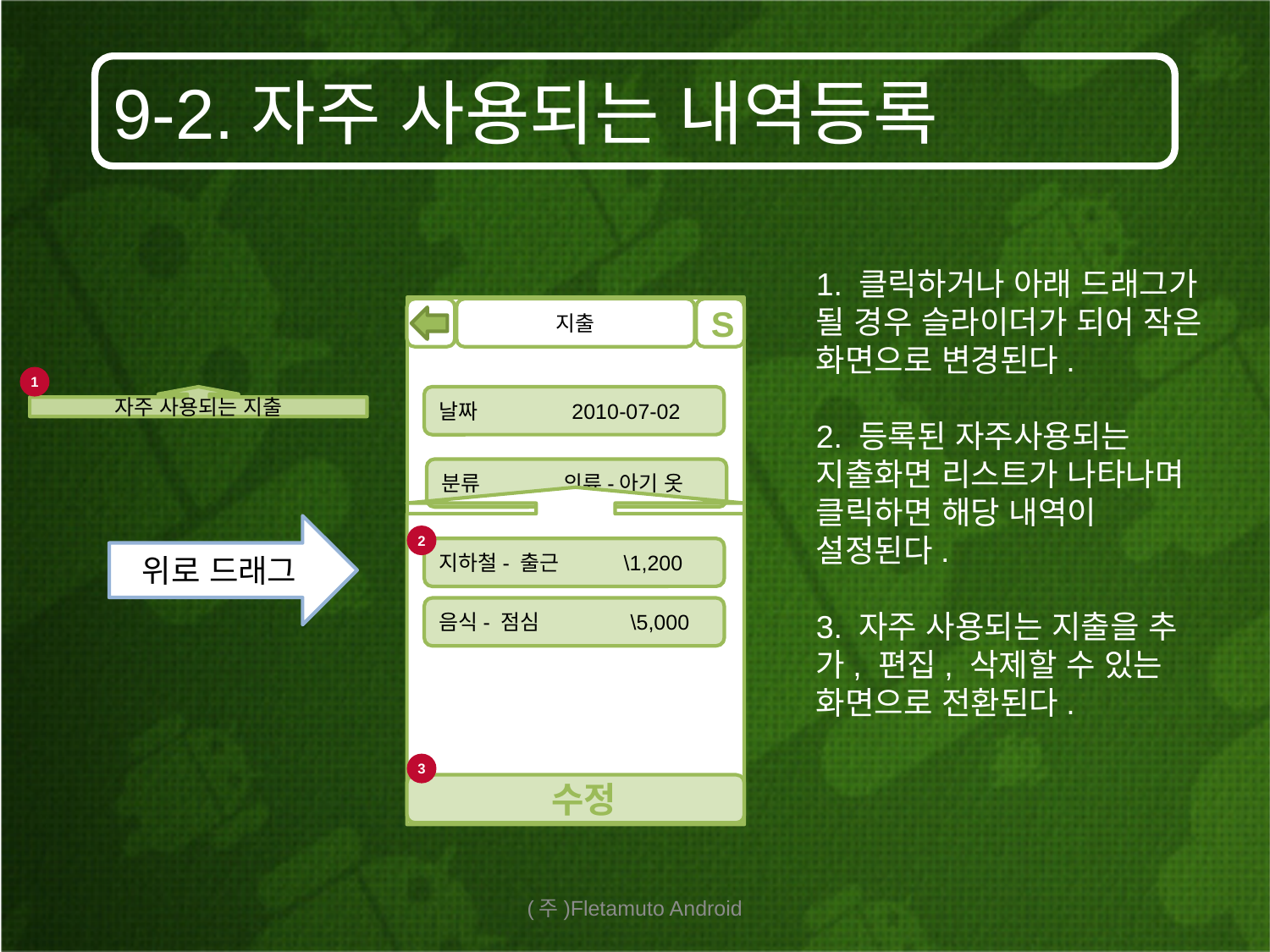

9-2.자주 사용되는 내역등록
1. 클릭하거나 아래 드래그가 될 경우 슬라이더가 되어 작은 화면으로 변경된다.

2. 등록된 자주사용되는 지출화면 리스트가 나타나며 클릭하면 해당 내역이 설정된다.

3. 자주 사용되는 지출을 추가, 편집, 삭제할 수 있는 화면으로 전환된다.

지출
S
1
자주 사용되는 지출
날짜               2010-07-02
분류              의류-아기 옷
1

위로 드래그

2
2
지하철- 출근          \1,200
음식- 점심 	          \5,000
3
 수정
(주)Fletamuto Android